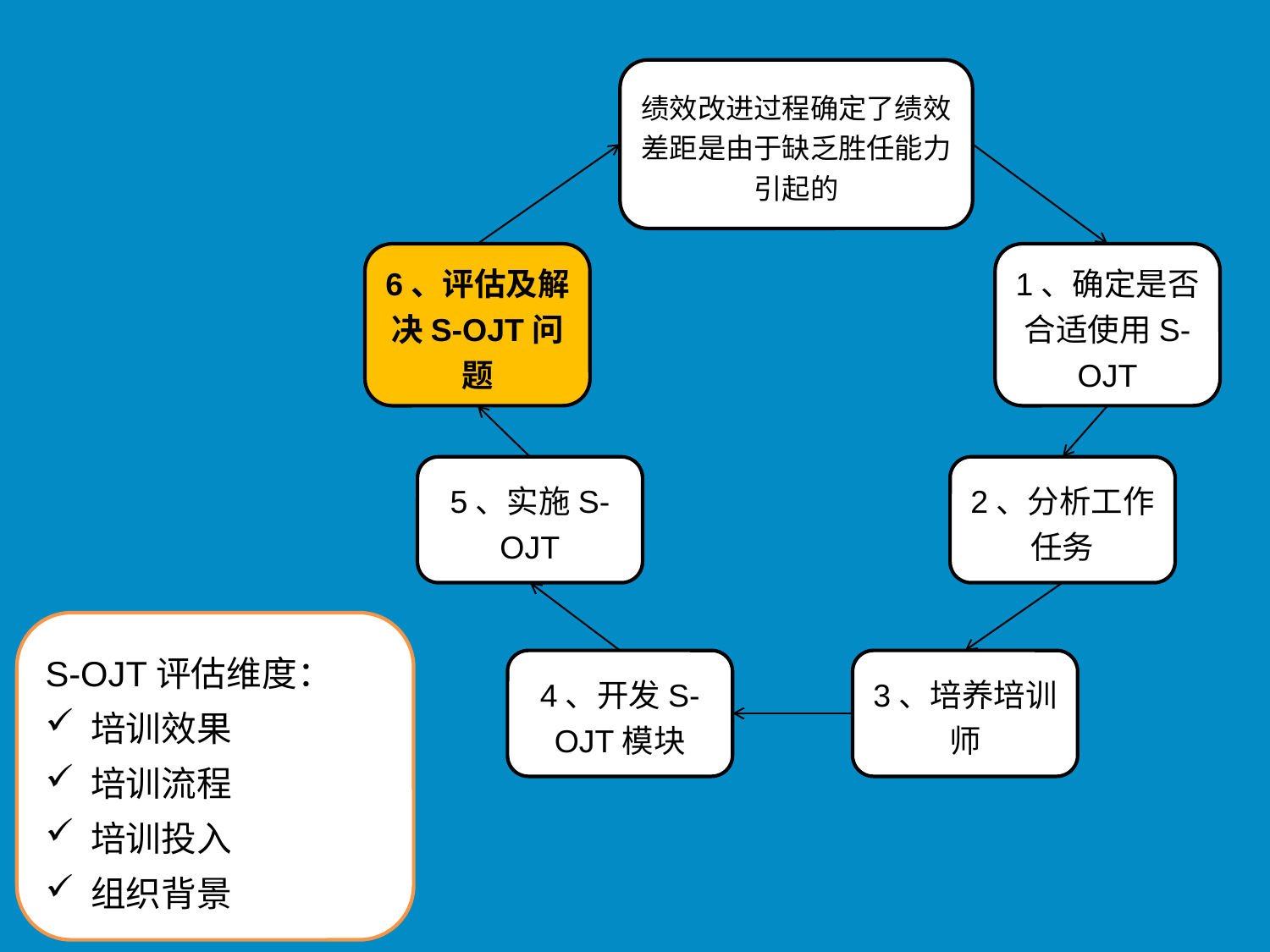

绩效改进过程确定了绩效差距是由于缺乏胜任能力引起的
6、评估及解决S-OJT问题
1、确定是否合适使用S-OJT
5、实施S-OJT
2、分析工作任务
4、开发S-OJT模块
3、培养培训师
S-OJT评估维度：
 培训效果
 培训流程
 培训投入
 组织背景